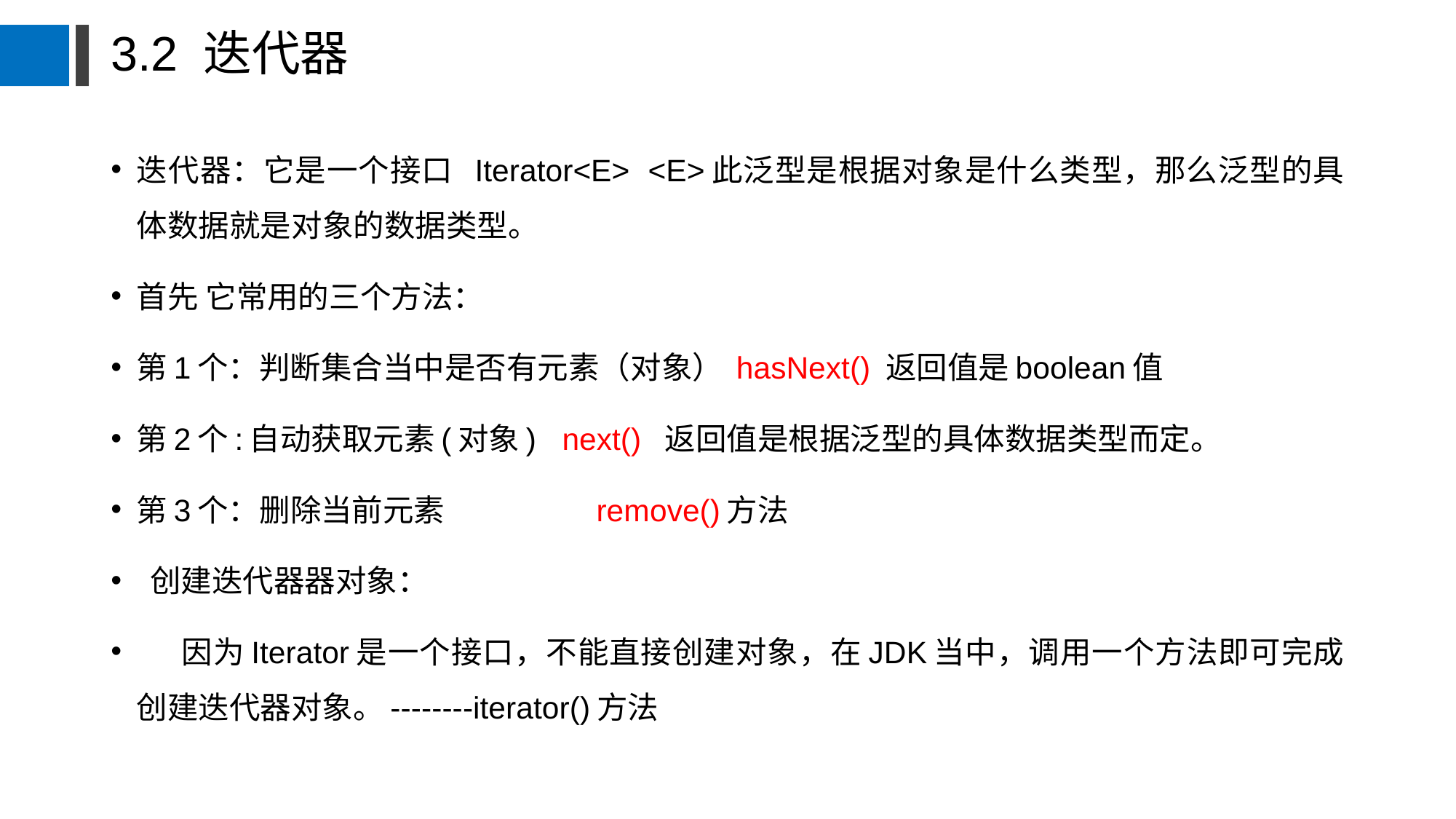

# 3.2 迭代器
迭代器：它是一个接口  Iterator<E>  <E>此泛型是根据对象是什么类型，那么泛型的具体数据就是对象的数据类型。
首先 它常用的三个方法：
第1个：判断集合当中是否有元素（对象） hasNext() 返回值是boolean值
第2个:自动获取元素(对象)   next()  返回值是根据泛型的具体数据类型而定。
第3个：删除当前元素                     remove()方法
 创建迭代器器对象：
     因为Iterator是一个接口，不能直接创建对象，在JDK当中，调用一个方法即可完成创建迭代器对象。--------iterator()方法